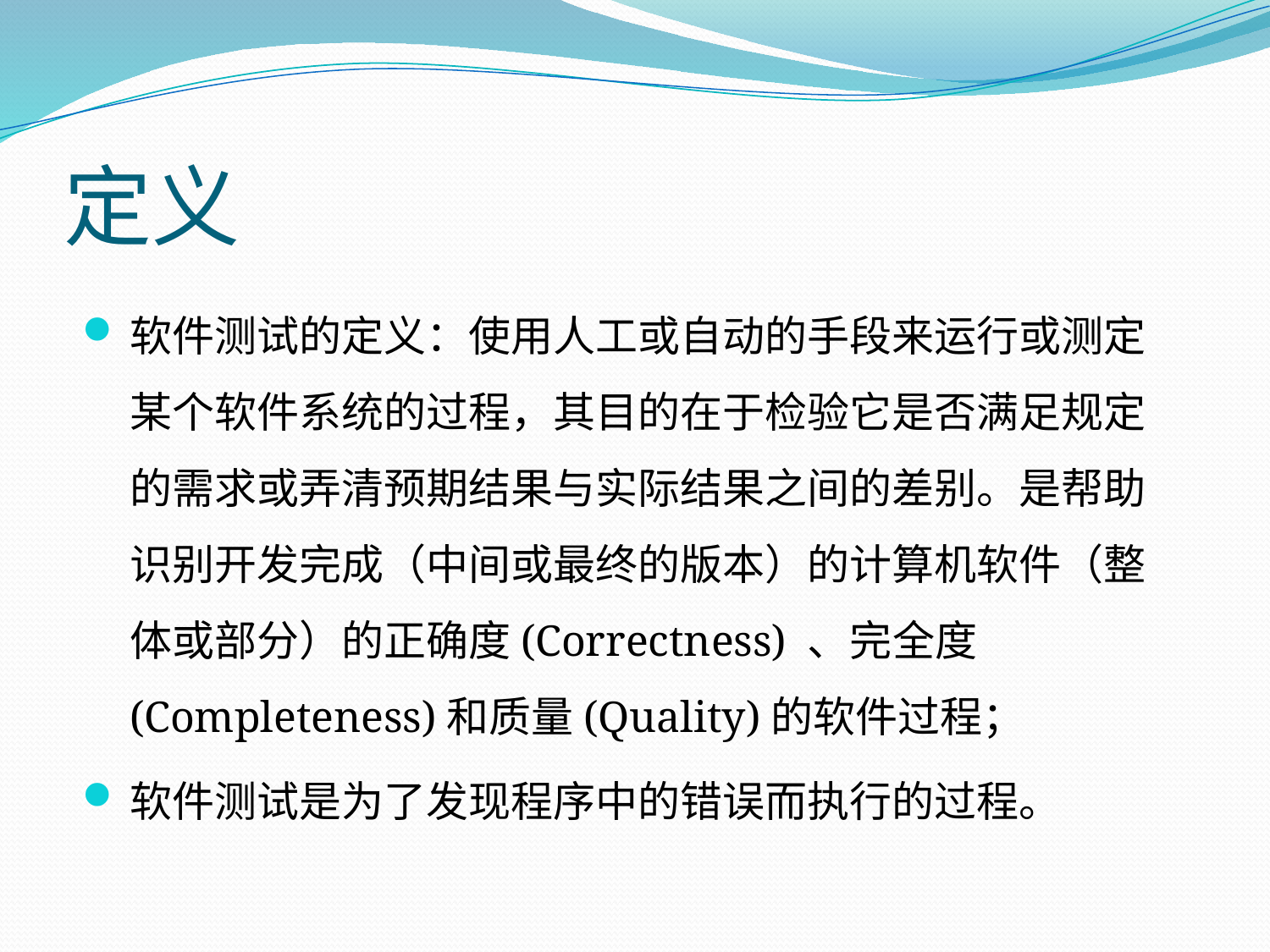

# 定义
软件测试的定义：使用人工或自动的手段来运行或测定某个软件系统的过程，其目的在于检验它是否满足规定的需求或弄清预期结果与实际结果之间的差别。是帮助识别开发完成（中间或最终的版本）的计算机软件（整体或部分）的正确度(Correctness) 、完全度(Completeness)和质量(Quality)的软件过程；
软件测试是为了发现程序中的错误而执行的过程。